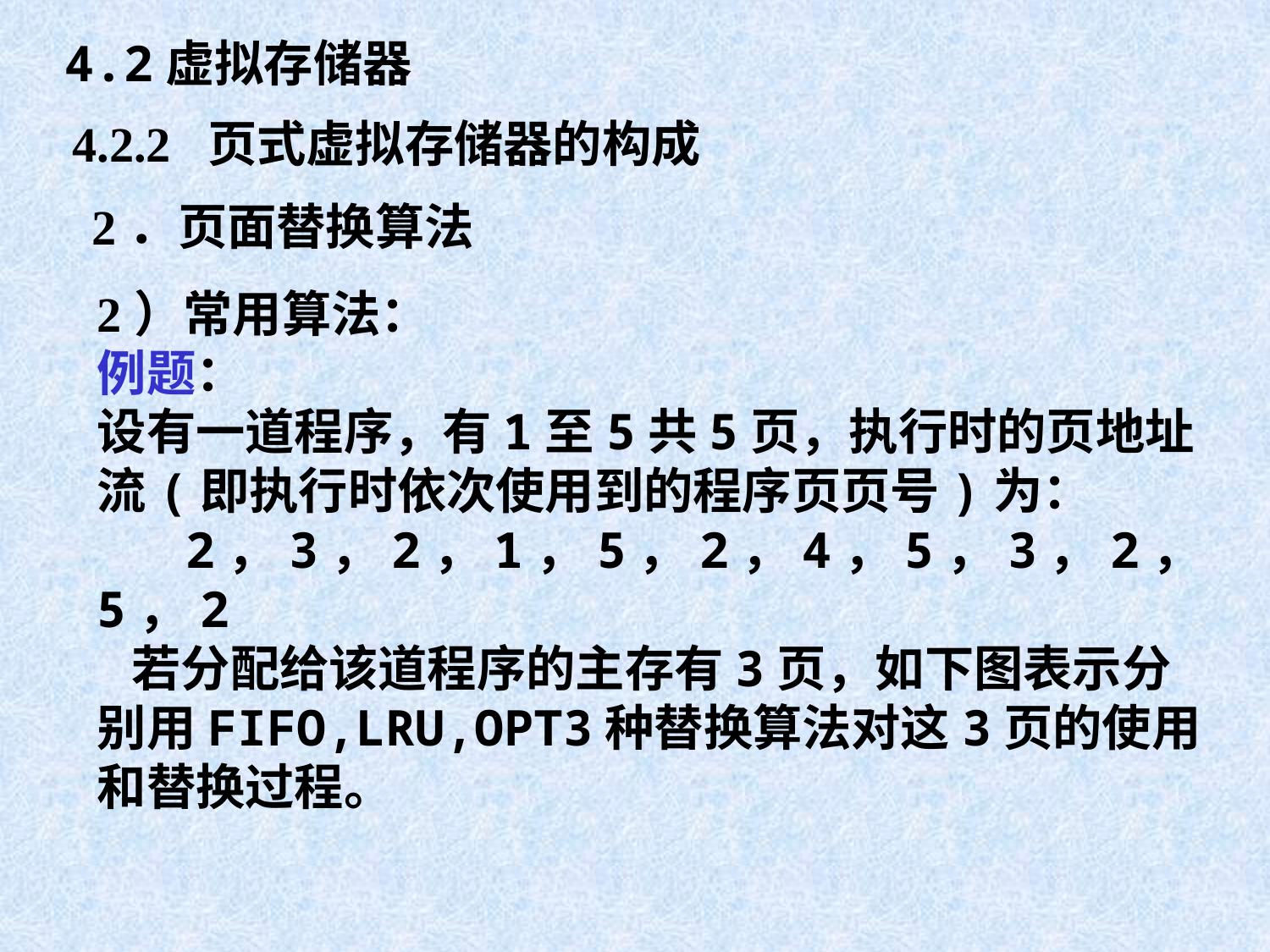

4.2虚拟存储器
4.2.2  页式虚拟存储器的构成
2．页面替换算法
2）常用算法：
例题：
设有一道程序，有1至5共5页，执行时的页地址流(即执行时依次使用到的程序页页号)为：
   2，3，2，1，5，2，4，5，3，2，5，2
  若分配给该道程序的主存有3页，如下图表示分别用FIFO,LRU,OPT3种替换算法对这3页的使用和替换过程。